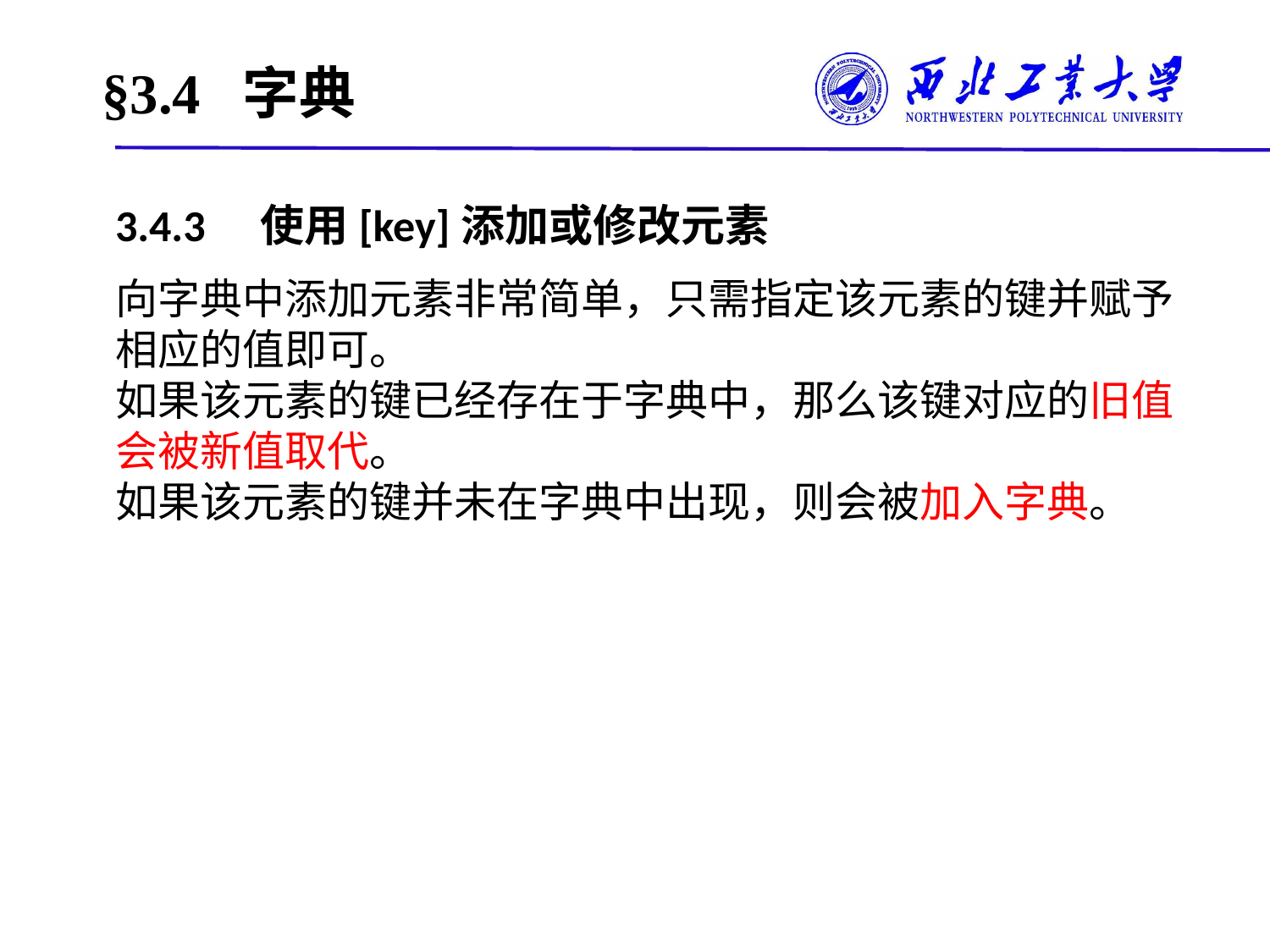

# §3.4  字典
3.4.3　使用[key]添加或修改元素

向字典中添加元素非常简单，只需指定该元素的键并赋予相应的值即可。
如果该元素的键已经存在于字典中，那么该键对应的旧值会被新值取代。
如果该元素的键并未在字典中出现，则会被加入字典。